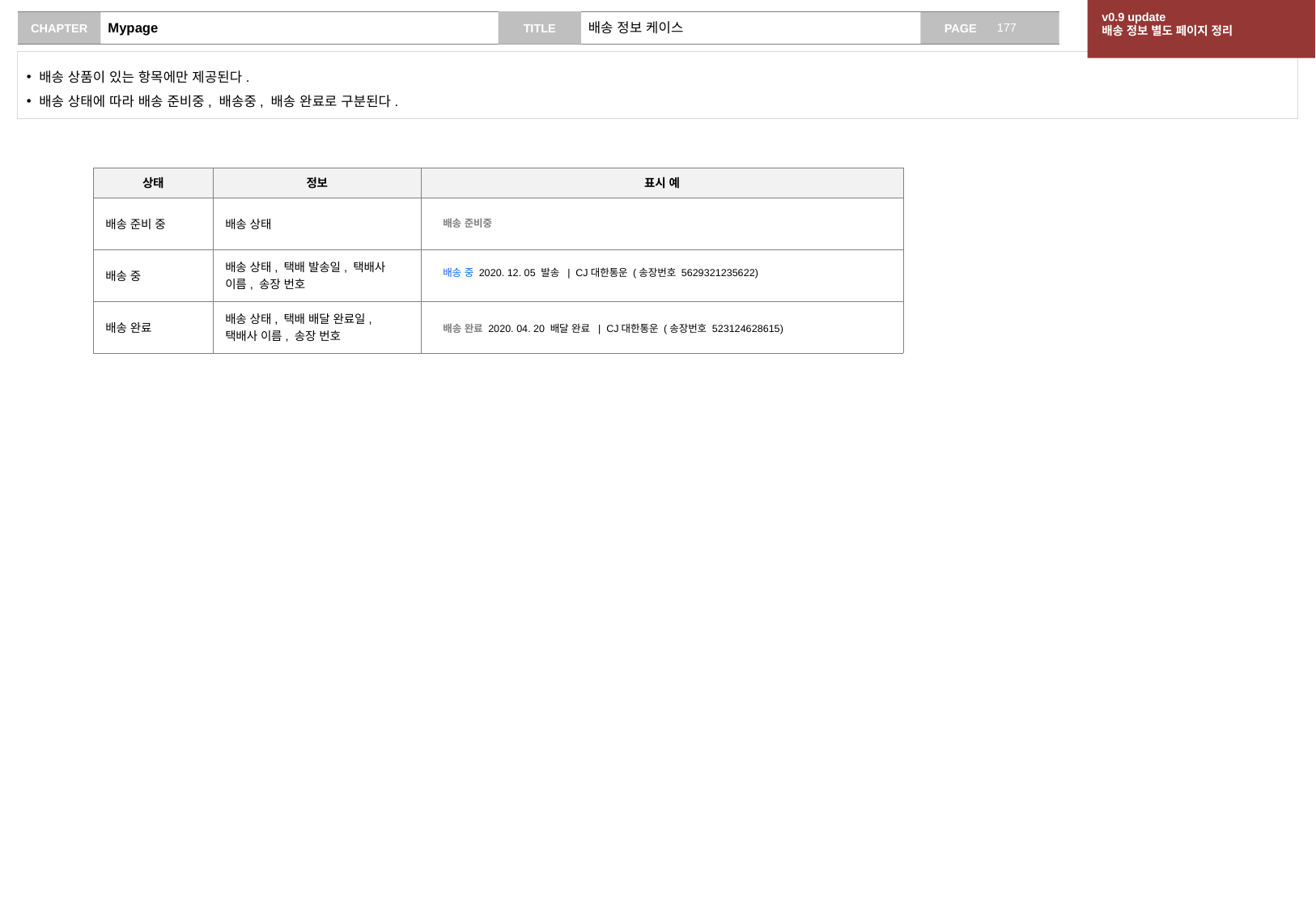

v0.9 update
배송 정보 별도 페이지 정리

# Mypage
배송 정보 케이스
배송 상품이 있는 항목에만 제공된다.
배송 상태에 따라 배송 준비중, 배송중, 배송 완료로 구분된다.
| 상태 | 정보 | 표시 예 |
| --- | --- | --- |
| 배송 준비 중 | 배송 상태 |  |
| 배송 중 | 배송 상태, 택배 발송일, 택배사 이름, 송장 번호 |  |
| 배송 완료 | 배송 상태, 택배 배달 완료일, 택배사 이름, 송장 번호 |  |

배송 준비중
배송 중 2020. 12. 05 발송  |  CJ대한통운 (송장번호 5629321235622)
배송 완료 2020. 04. 20 배달 완료  |  CJ대한통운 (송장번호 523124628615)